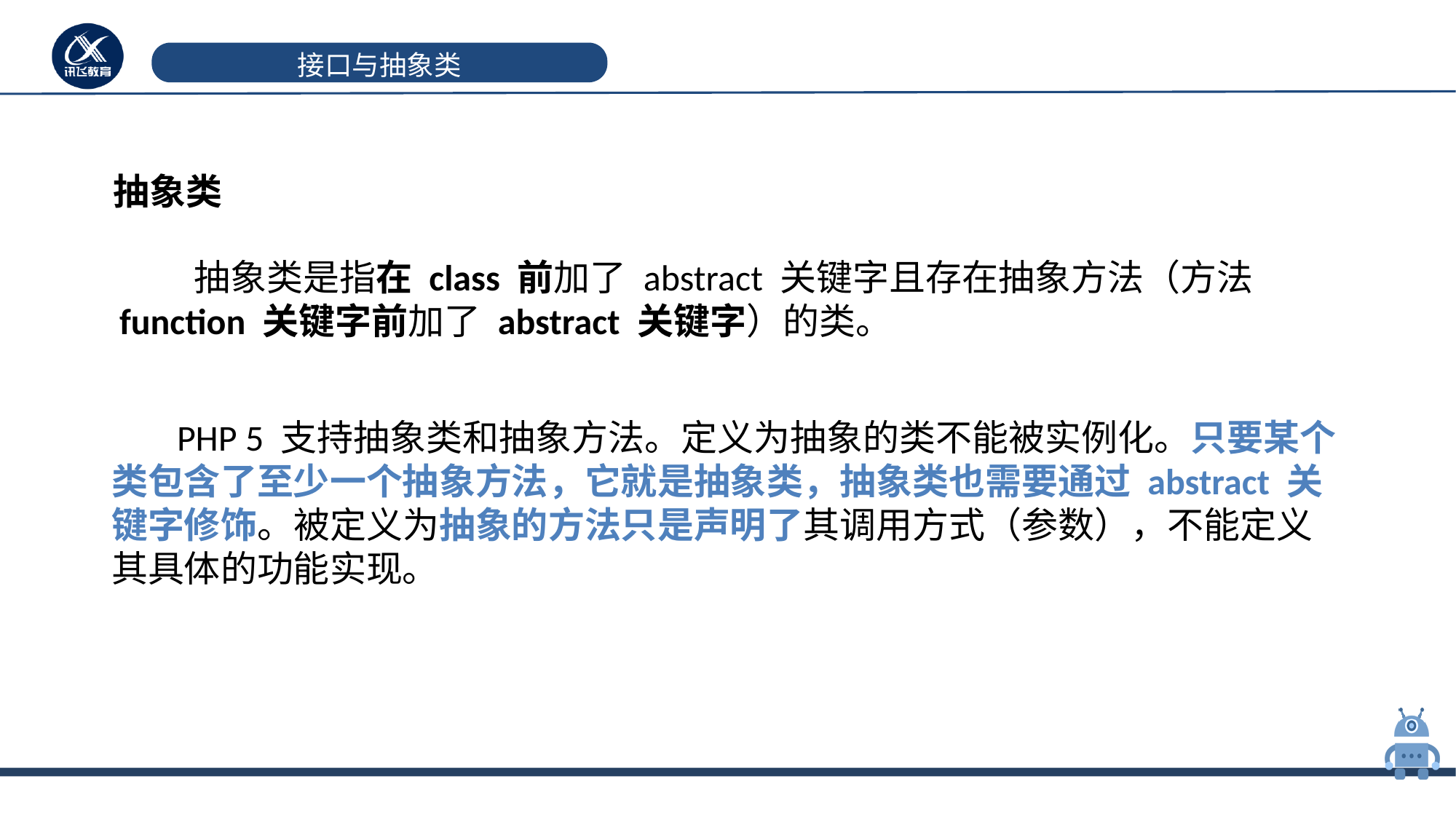

# 接口与抽象类
抽象类
        抽象类是指在 class 前加了 abstract 关键字且存在抽象方法（方法 function 关键字前加了 abstract 关键字）的类。
        PHP 5 支持抽象类和抽象方法。定义为抽象的类不能被实例化。只要某个类包含了至少一个抽象方法，它就是抽象类，抽象类也需要通过 abstract 关键字修饰。被定义为抽象的方法只是声明了其调用方式（参数），不能定义其具体的功能实现。